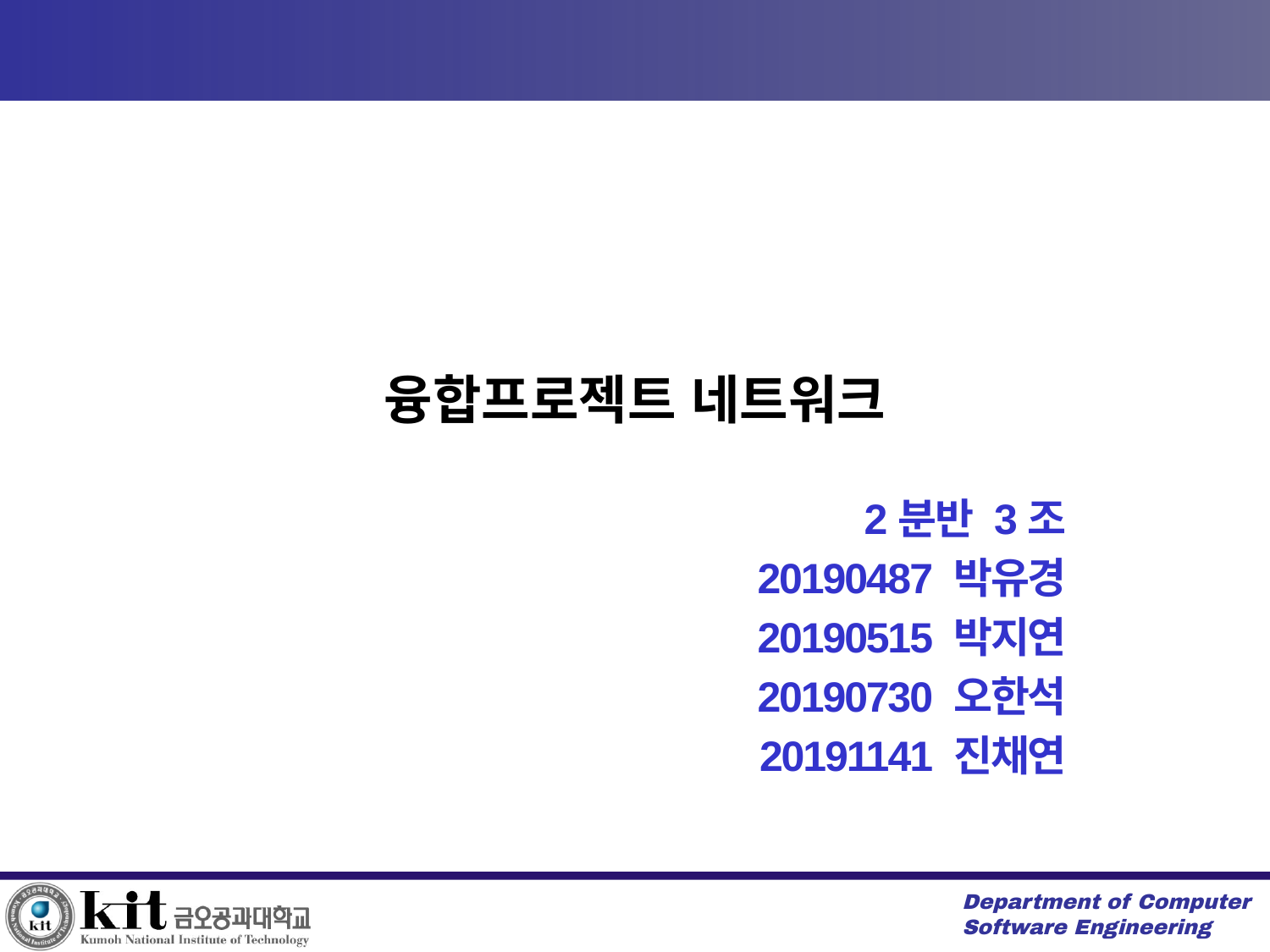

# 융합프로젝트 네트워크
2분반 3조
20190487 박유경
20190515 박지연
20190730 오한석
20191141 진채연